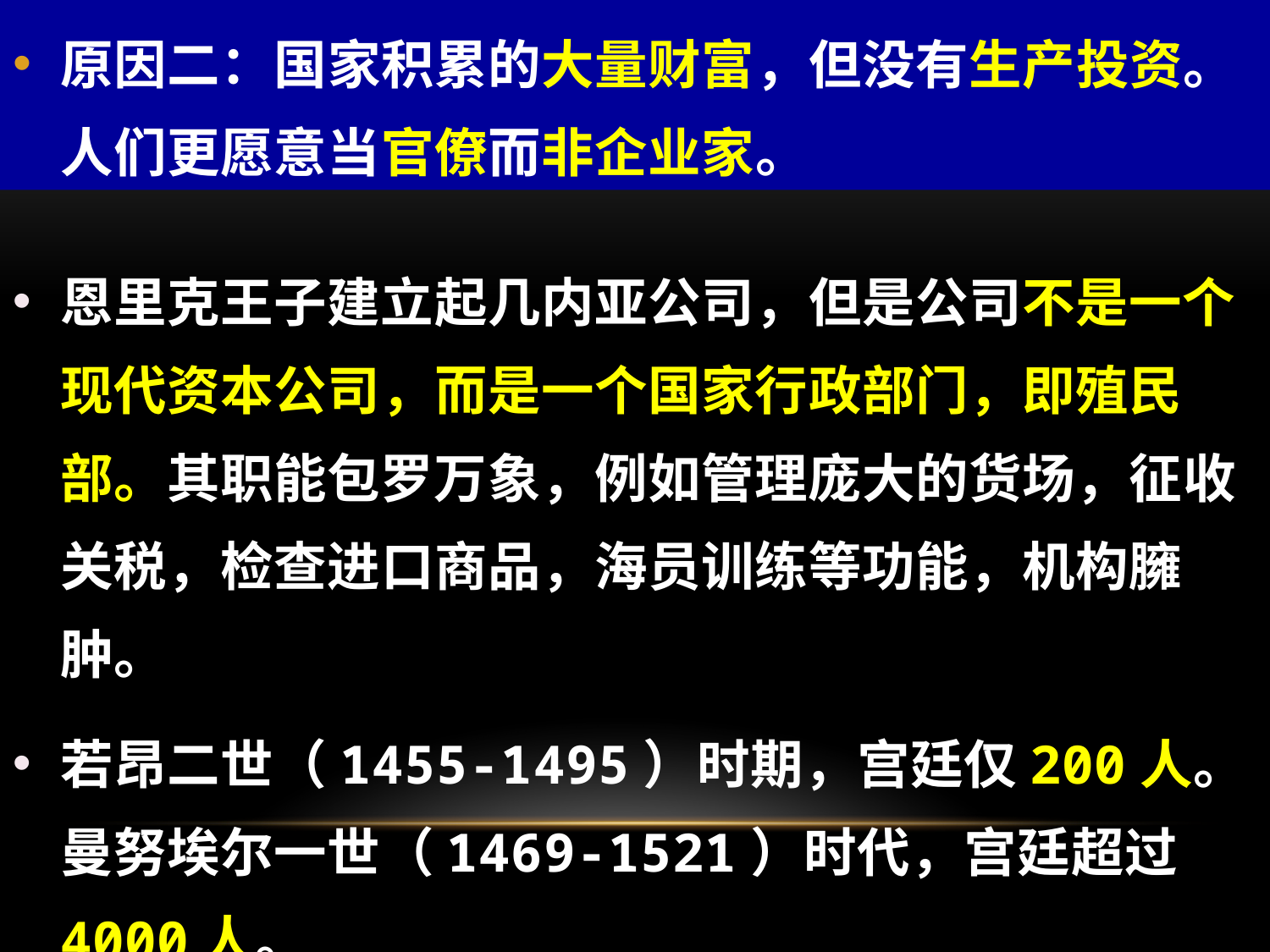

原因二：国家积累的大量财富，但没有生产投资。人们更愿意当官僚而非企业家。
恩里克王子建立起几内亚公司，但是公司不是一个现代资本公司，而是一个国家行政部门，即殖民部。其职能包罗万象，例如管理庞大的货场，征收关税，检查进口商品，海员训练等功能，机构臃肿。
若昂二世（1455-1495）时期，宫廷仅200人。曼努埃尔一世（1469-1521）时代，宫廷超过4000人。